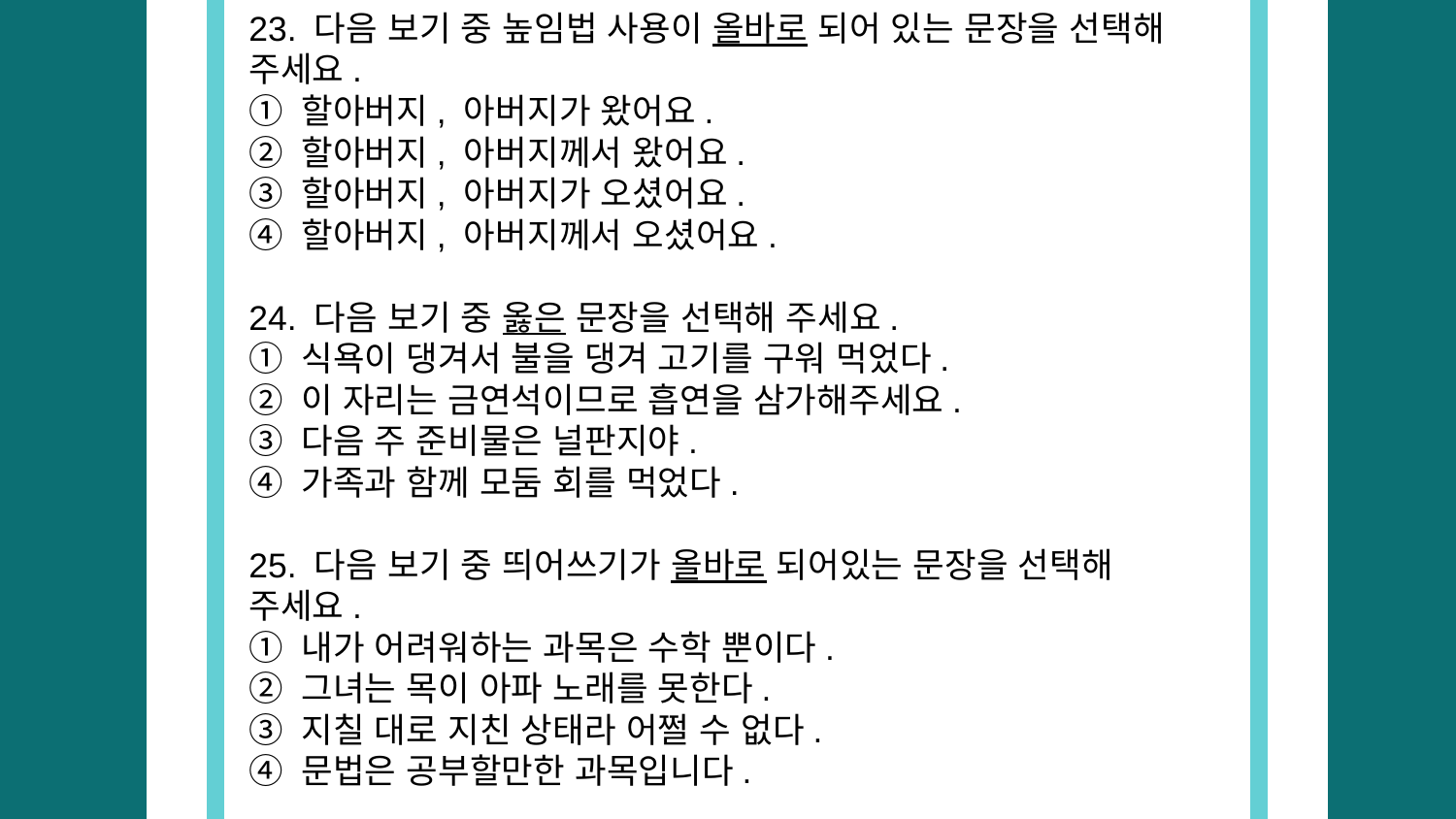

23. 다음 보기 중 높임법 사용이 올바로 되어 있는 문장을 선택해 주세요.
① 할아버지, 아버지가 왔어요.
② 할아버지, 아버지께서 왔어요.
③ 할아버지, 아버지가 오셨어요.
④ 할아버지, 아버지께서 오셨어요.

24. 다음 보기 중 옳은 문장을 선택해 주세요.
① 식욕이 댕겨서 불을 댕겨 고기를 구워 먹었다.
② 이 자리는 금연석이므로 흡연을 삼가해주세요.
③ 다음 주 준비물은 널판지야.
④ 가족과 함께 모둠 회를 먹었다.

25. 다음 보기 중 띄어쓰기가 올바로 되어있는 문장을 선택해 주세요.
① 내가 어려워하는 과목은 수학 뿐이다.
② 그녀는 목이 아파 노래를 못한다.
③ 지칠 대로 지친 상태라 어쩔 수 없다.
④ 문법은 공부할만한 과목입니다.

#